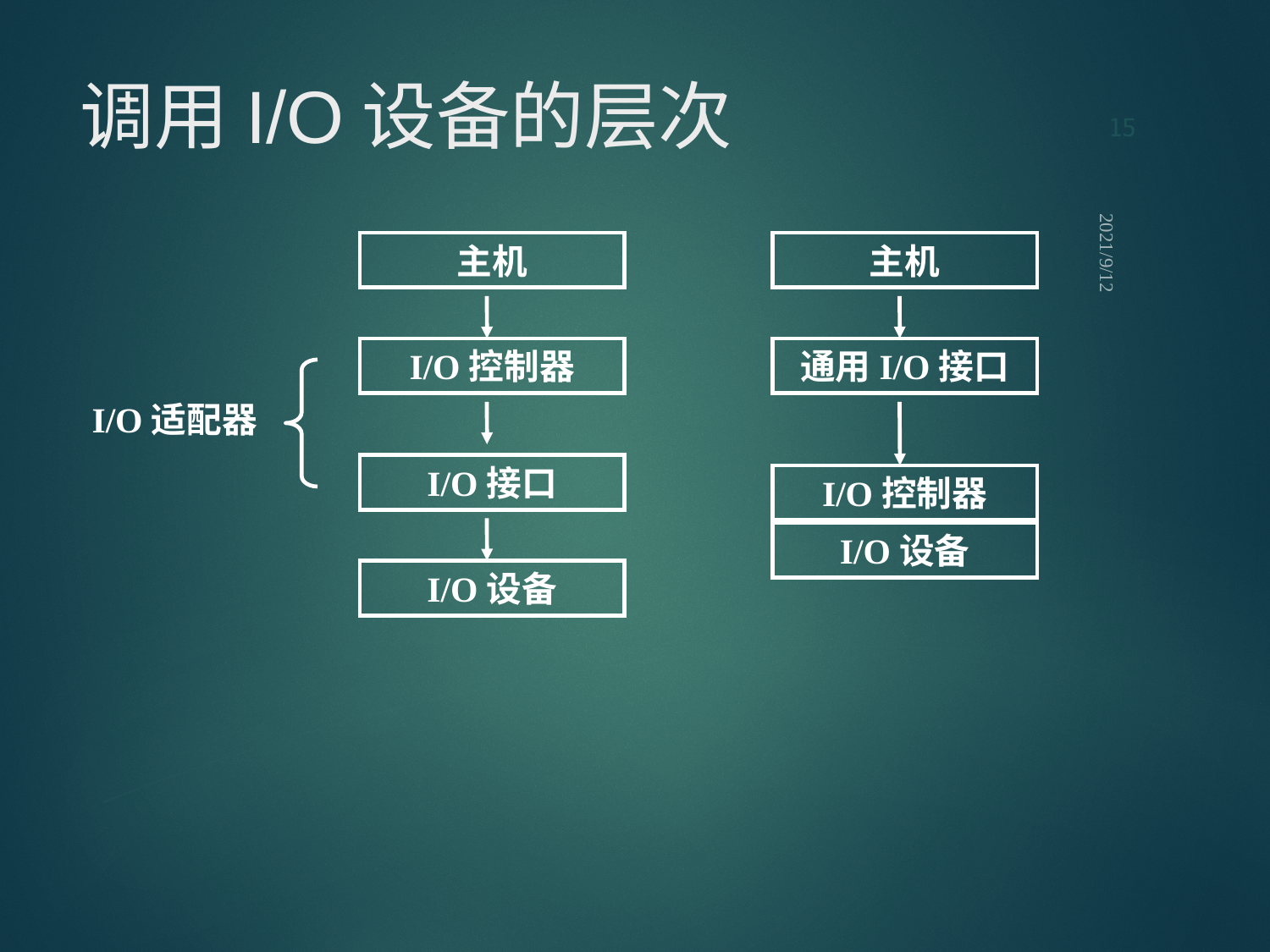

15
# 调用I/O设备的层次
主机
主机
2021/9/12

I/O控制器
通用I/O接口

I/O适配器

I/O接口
I/O控制器

I/O设备
I/O设备